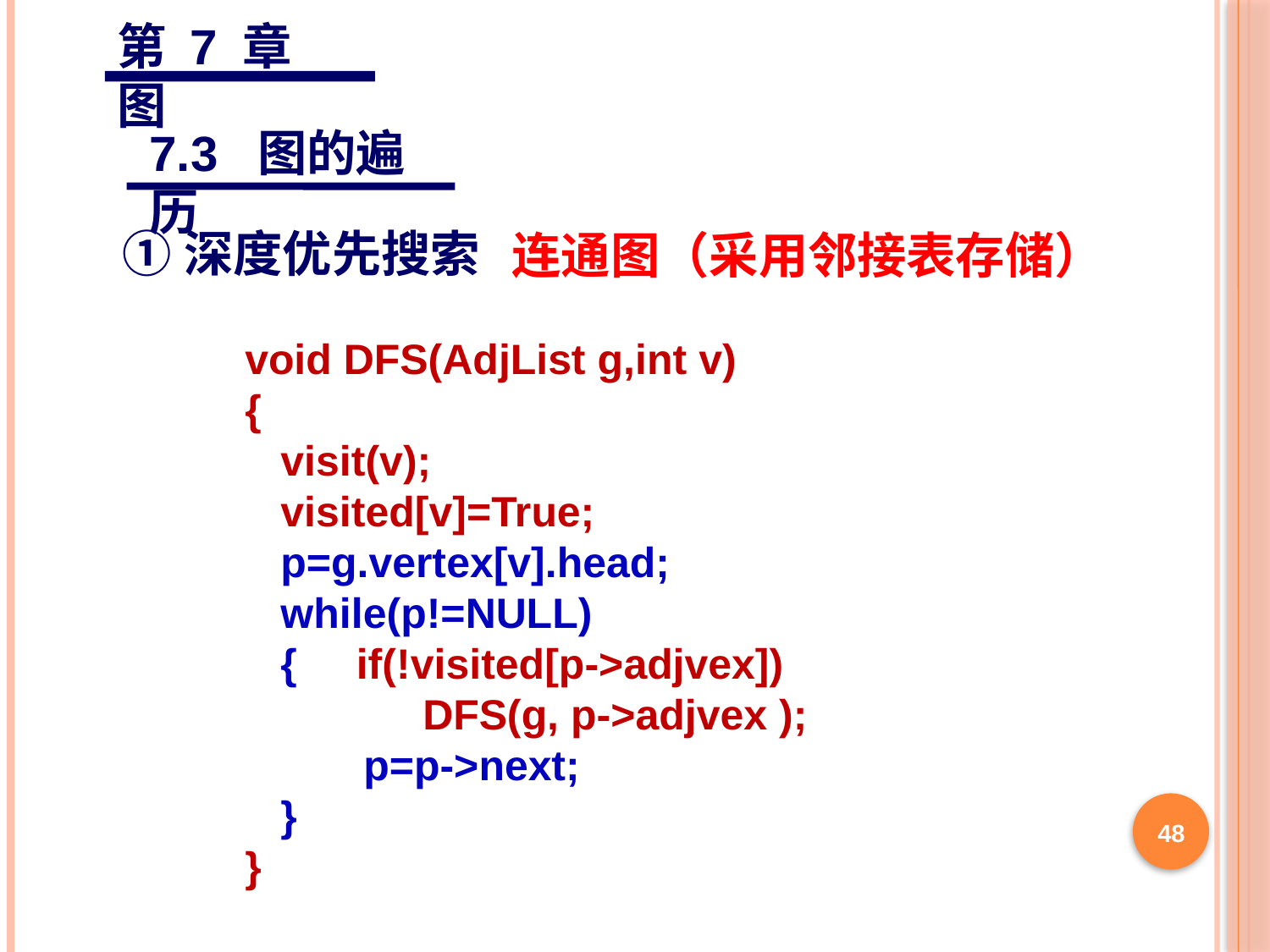

第 7 章  图

7.3  图的遍历

①深度优先搜索
连通图（采用邻接表存储）
void DFS(AdjList g,int v)
{
   visit(v);
   visited[v]=True;
   p=g.vertex[v].head;
   while(p!=NULL)
   {     if(!visited[p->adjvex])
               DFS(g, p->adjvex );
          p=p->next;
   }
}
48